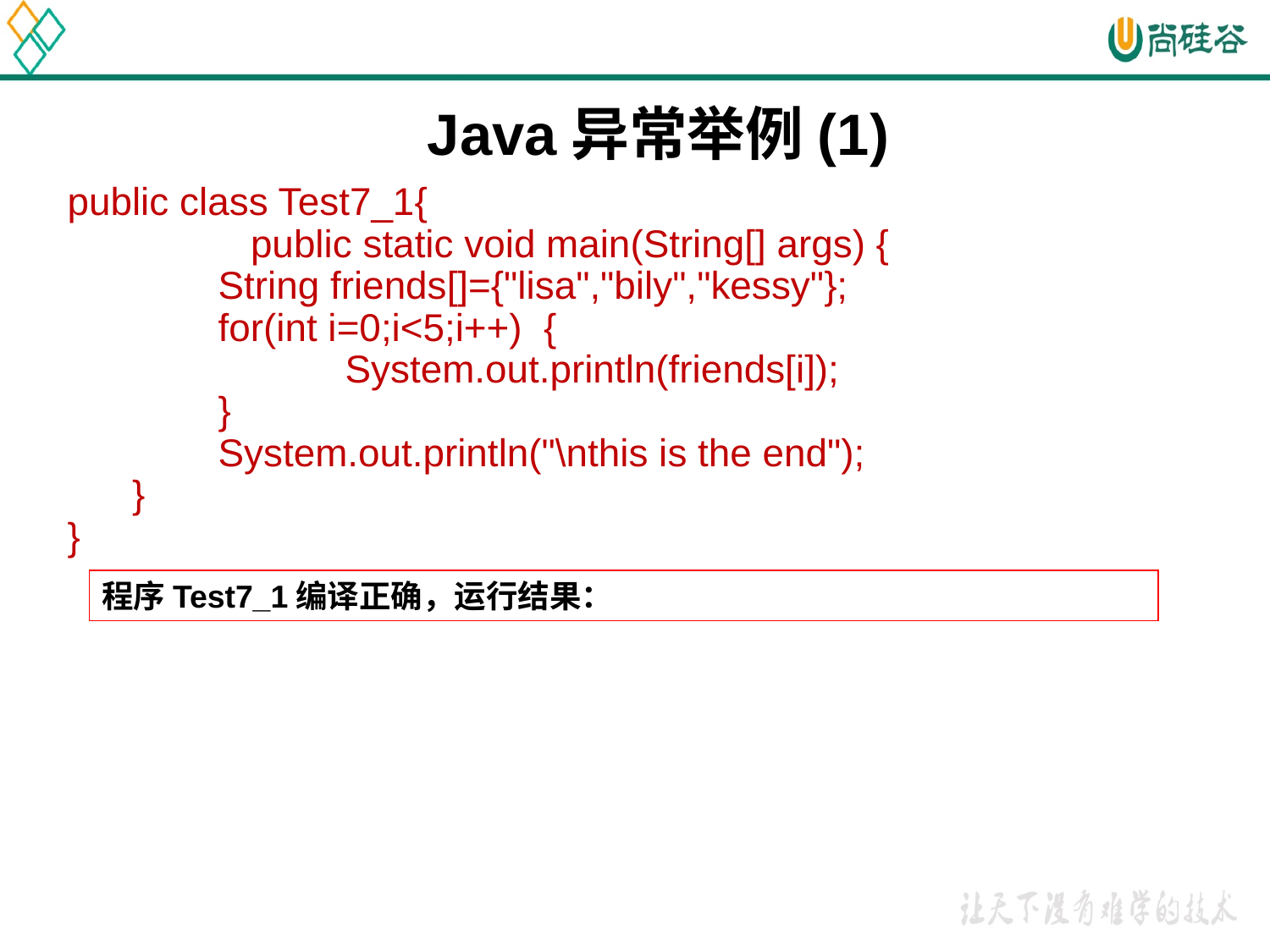

# Java异常举例(1)
public class Test7_1{
    	   public static void main(String[] args) {
      	String friends[]={"lisa","bily","kessy"};
      	for(int i=0;i<5;i++)  {
           		System.out.println(friends[i]);
         	}
		System.out.println("\nthis is the end");
      }
}
程序Test7_1编译正确，运行结果：